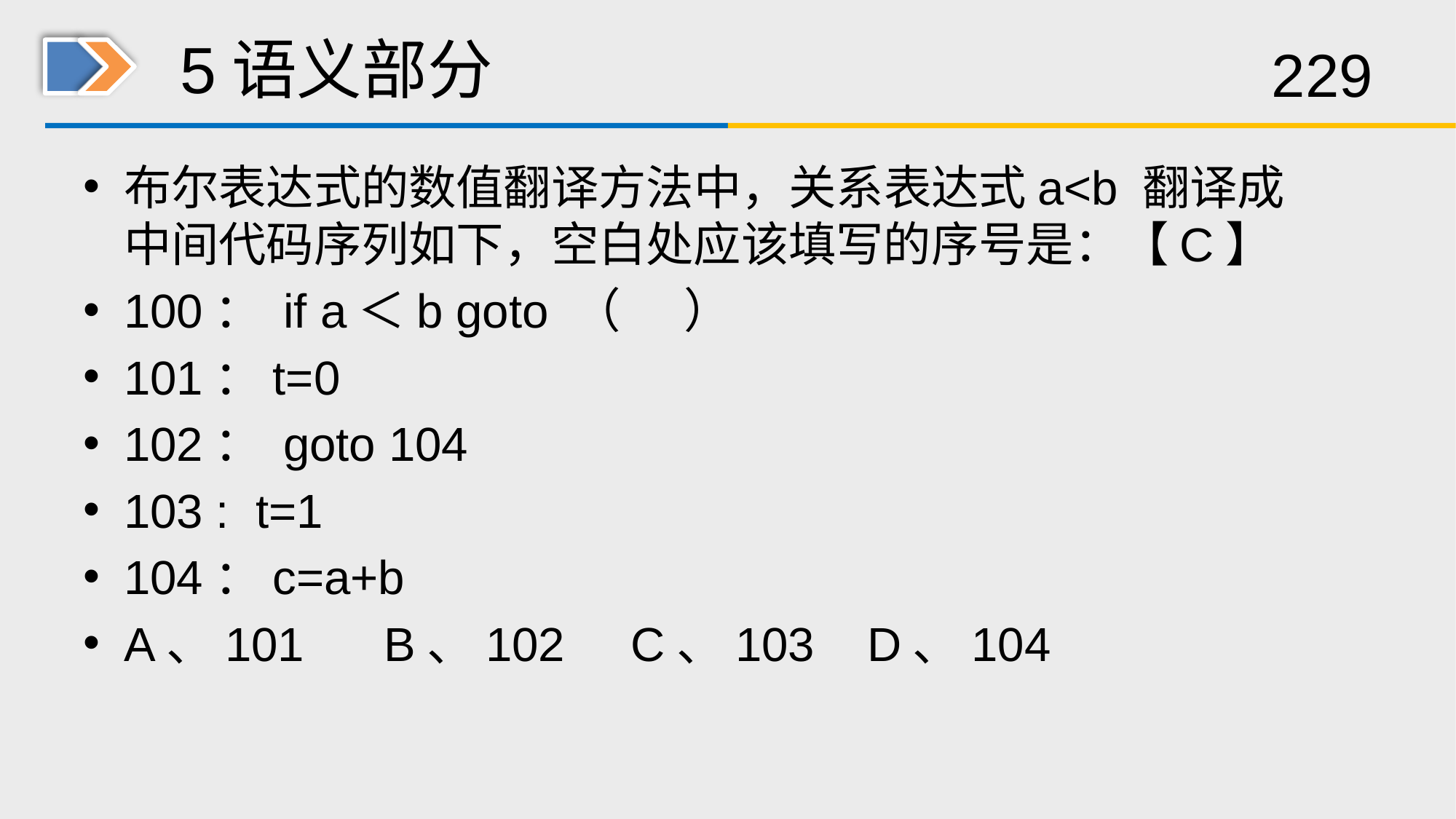

# 5语义部分
229
布尔表达式的数值翻译方法中，关系表达式a<b 翻译成中间代码序列如下，空白处应该填写的序号是：【C】
100： if a＜b goto （      ）
101：t=0
102： goto 104
103 :  t=1
104：c=a+b
A、101      B、102     C、103    D、104